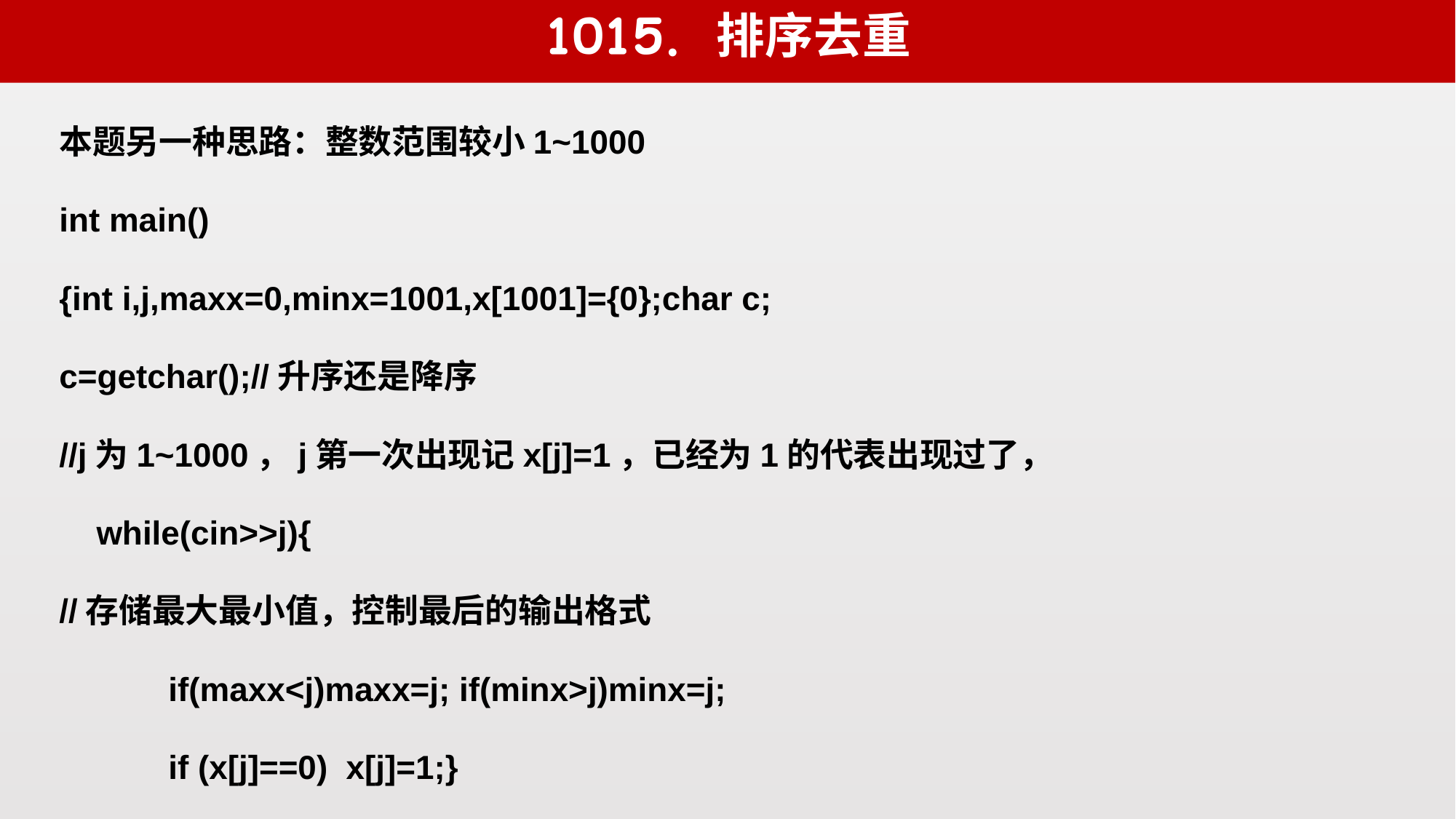

1015. 排序去重
本题另一种思路：整数范围较小1~1000
int main()
{int i,j,maxx=0,minx=1001,x[1001]={0};char c;
c=getchar();//升序还是降序
//j为1~1000，j第一次出现记x[j]=1，已经为1的代表出现过了，
    while(cin>>j){
//存储最大最小值，控制最后的输出格式
	if(maxx<j)maxx=j; if(minx>j)minx=j;
	if (x[j]==0)  x[j]=1;}
//如果是升序从1~1001输出，降序从1001~1输出
	if(c=='A')
		{for (i=1;i<1001;i++)
			if (x[i]==1&&i!=maxx) cout<<i<<" ";
	 	cout<<maxx;}
	else {
   	 	for (i=1000;i>=1;i--)
			if (x[i]==1&&i!=minx) cout<<i<<" ";
	 	cout<<minx;
}
    return 0;
}